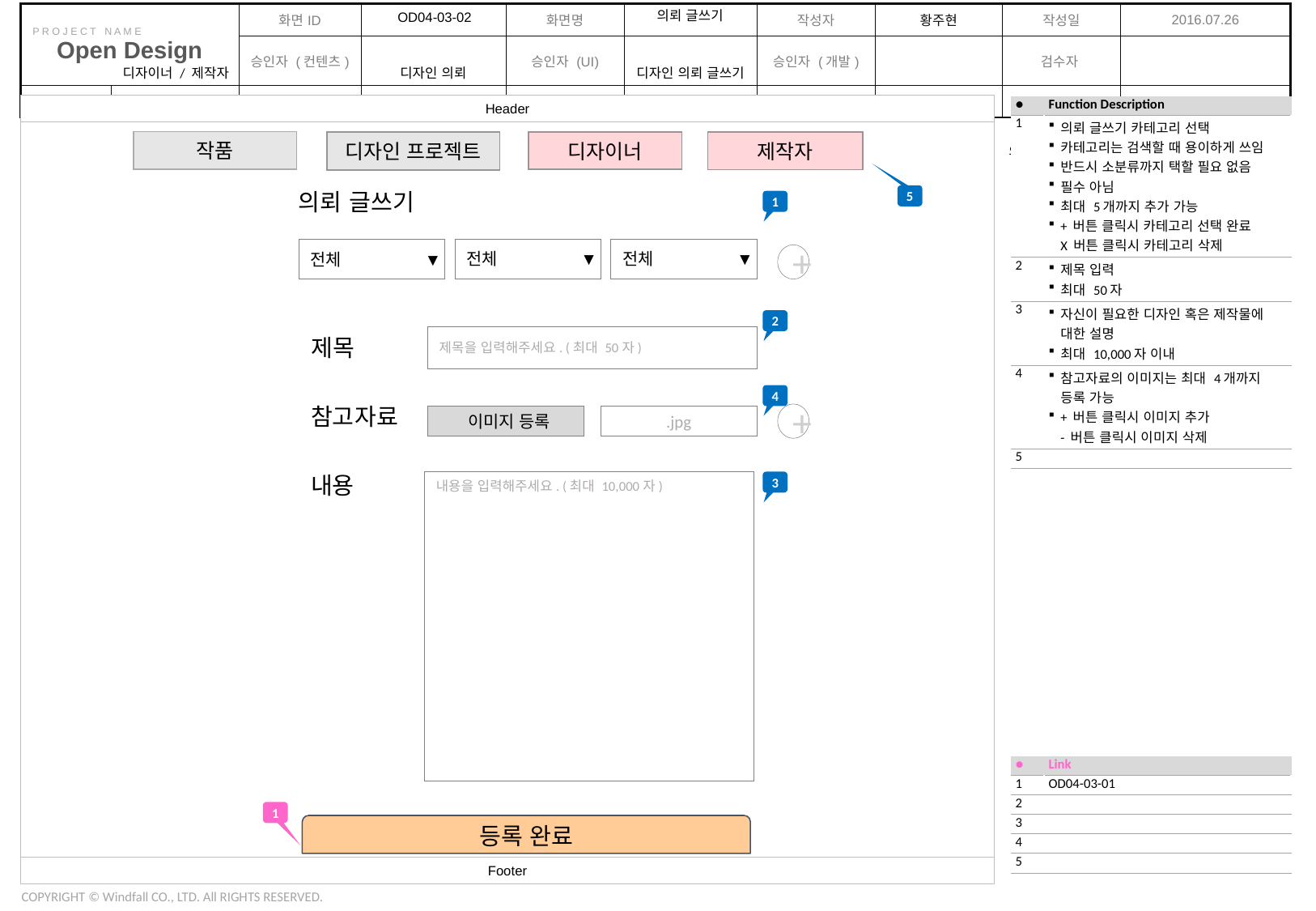

의뢰 글쓰기
# OD04-03-02
디자이너 / 제작자
디자인 의뢰
디자인 의뢰 글쓰기

| ● | Function Description |
| --- | --- |
| 1 | 의뢰 글쓰기 카테고리 선택 카테고리는 검색할 때 용이하게 쓰임 반드시 소분류까지 택할 필요 없음 필수 아님 최대 5개까지 추가 가능 + 버튼 클릭시 카테고리 선택 완료 X 버튼 클릭시 카테고리 삭제 |
| 2 | 제목 입력 최대 50자 |
| 3 | 자신이 필요한 디자인 혹은 제작물에 대한 설명 최대 10,000자 이내 |
| 4 | 참고자료의 이미지는 최대 4개까지 등록 가능 + 버튼 클릭시 이미지 추가 - 버튼 클릭시 이미지 삭제 |
| 5 |  |
작품
디자이너
제작자
디자인 프로젝트
의뢰 게시판 글쓰기
5
의뢰 글쓰기
1
전체
▼
전체
▼
전체
▼
+
2
제목

참고자료

내용

제목을 입력해주세요. (최대 50자)
4
+
 이미지 등록
.jpg
내용을 입력해주세요. (최대 10,000자)
3
| ● | Link |
| --- | --- |
| 1 | OD04-03-01 |
| 2 |  |
| 3 |  |
| 4 |  |
| 5 |  |
1
등록 완료